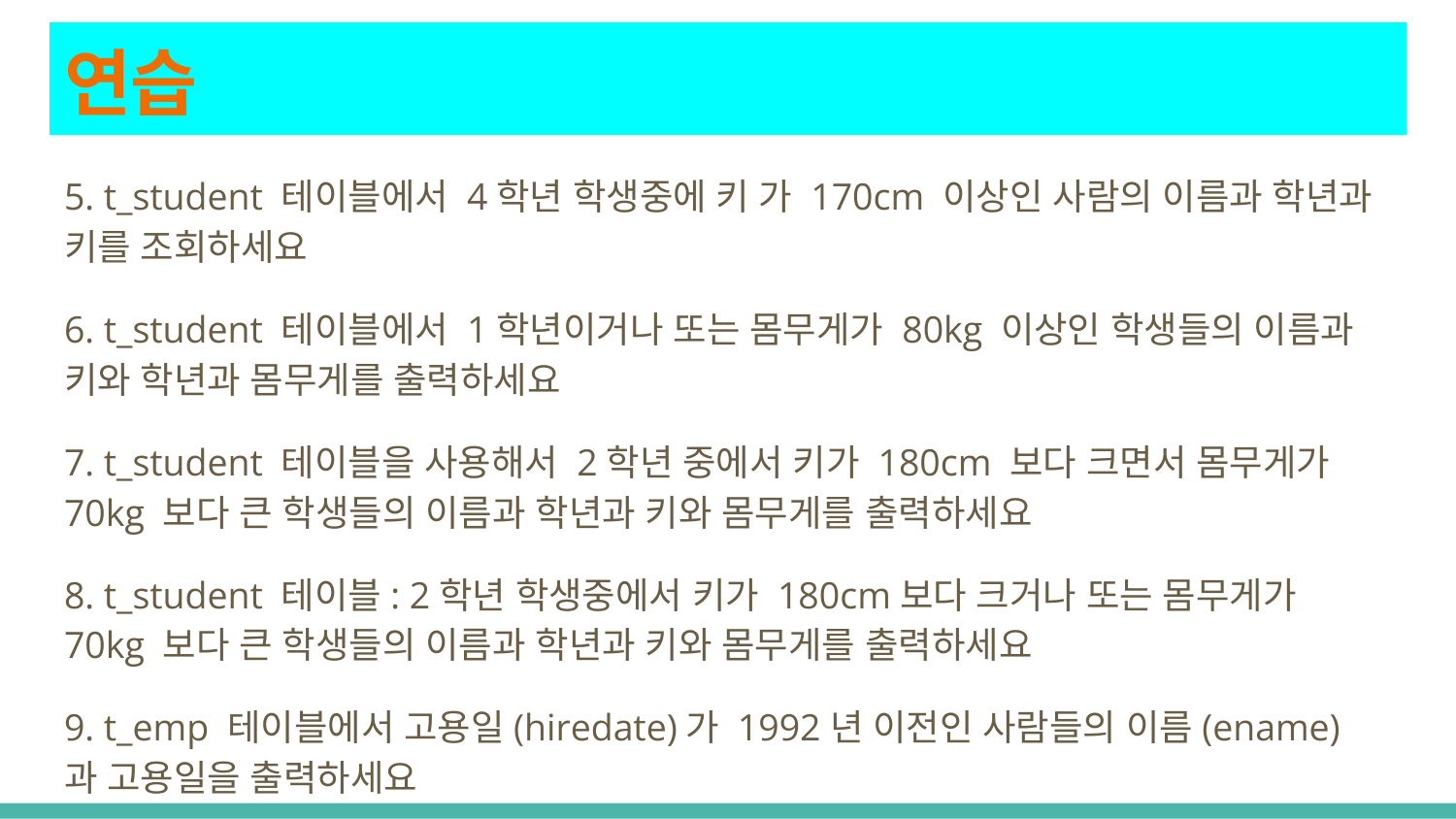

# 연습
5. t_student 테이블에서 4학년 학생중에 키 가 170cm 이상인 사람의 이름과 학년과 키를 조회하세요
6. t_student 테이블에서 1학년이거나 또는 몸무게가 80kg 이상인 학생들의 이름과 키와 학년과 몸무게를 출력하세요
7. t_student 테이블을 사용해서 2학년 중에서 키가 180cm 보다 크면서 몸무게가 70kg 보다 큰 학생들의 이름과 학년과 키와 몸무게를 출력하세요
8. t_student 테이블: 2학년 학생중에서 키가 180cm보다 크거나 또는 몸무게가 70kg 보다 큰 학생들의 이름과 학년과 키와 몸무게를 출력하세요
9. t_emp 테이블에서 고용일(hiredate)가 1992년 이전인 사람들의 이름(ename) 과 고용일을 출력하세요